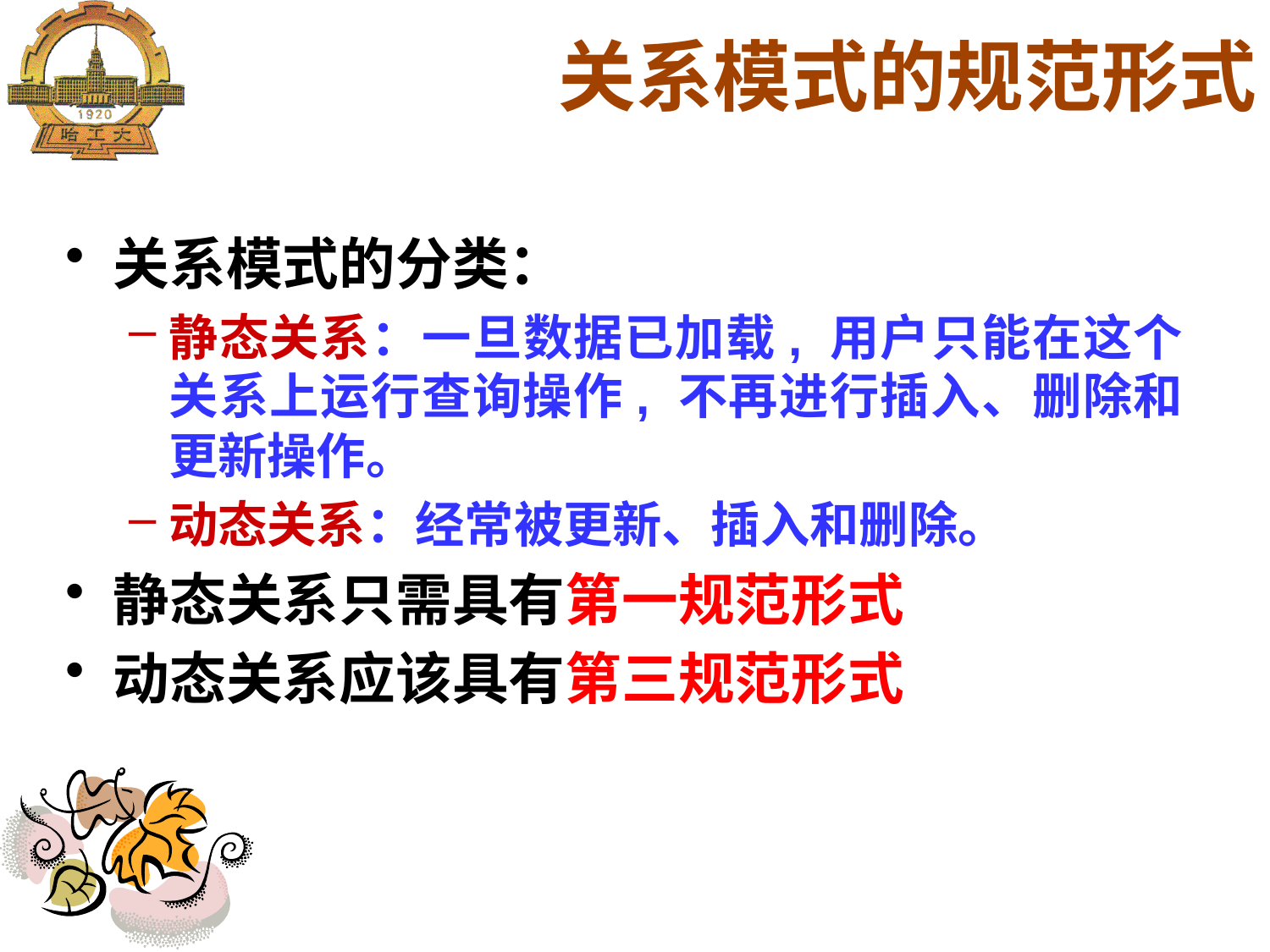

关系模式的规范形式
关系模式的分类：
静态关系：一旦数据已加载, 用户只能在这个关系上运行查询操作, 不再进行插入、删除和更新操作。
动态关系：经常被更新、插入和删除。
静态关系只需具有第一规范形式
动态关系应该具有第三规范形式